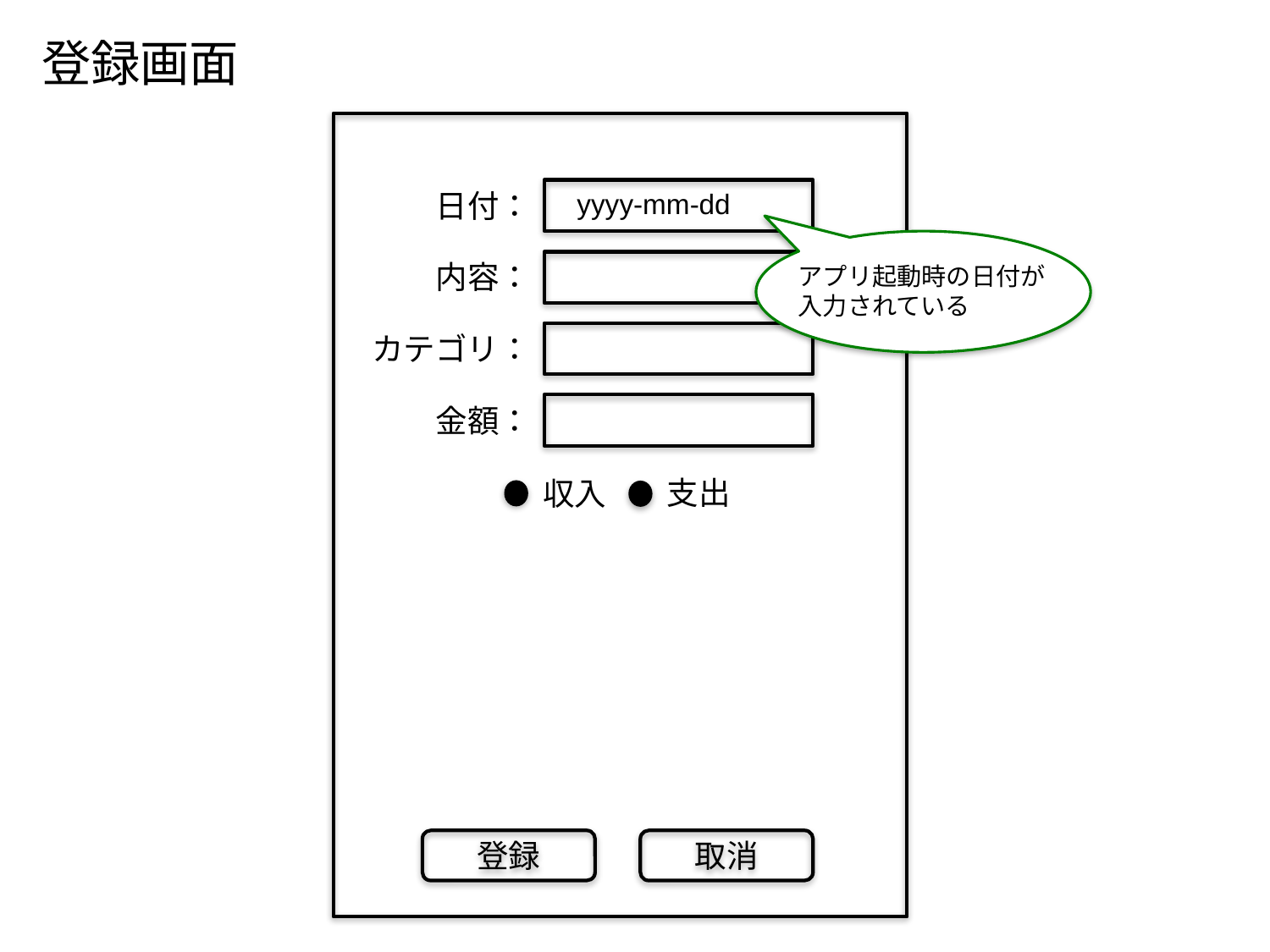

登録画面

日付：

yyyy-mm-dd
内容：

カテゴリ：

金額：

支出
収入

登録
取消

アプリ起動時の日付が
入力されている